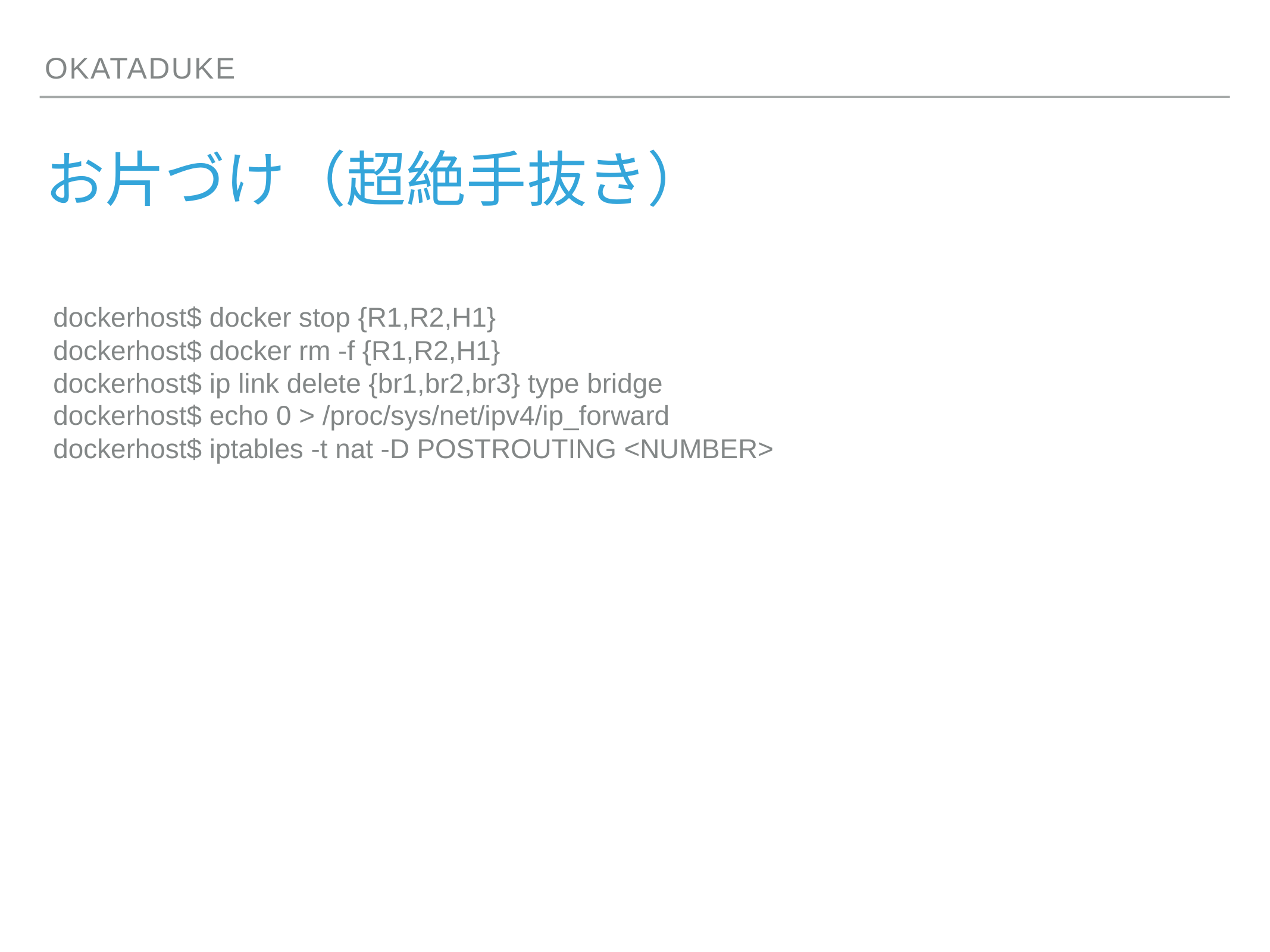

24
OKATADUKE
# お片づけ（超絶手抜き）
dockerhost$ docker stop {R1,R2,H1}
dockerhost$ docker rm -f {R1,R2,H1}
dockerhost$ ip link delete {br1,br2,br3} type bridge
dockerhost$ echo 0 > /proc/sys/net/ipv4/ip_forward
dockerhost$ iptables -t nat -D POSTROUTING <NUMBER>